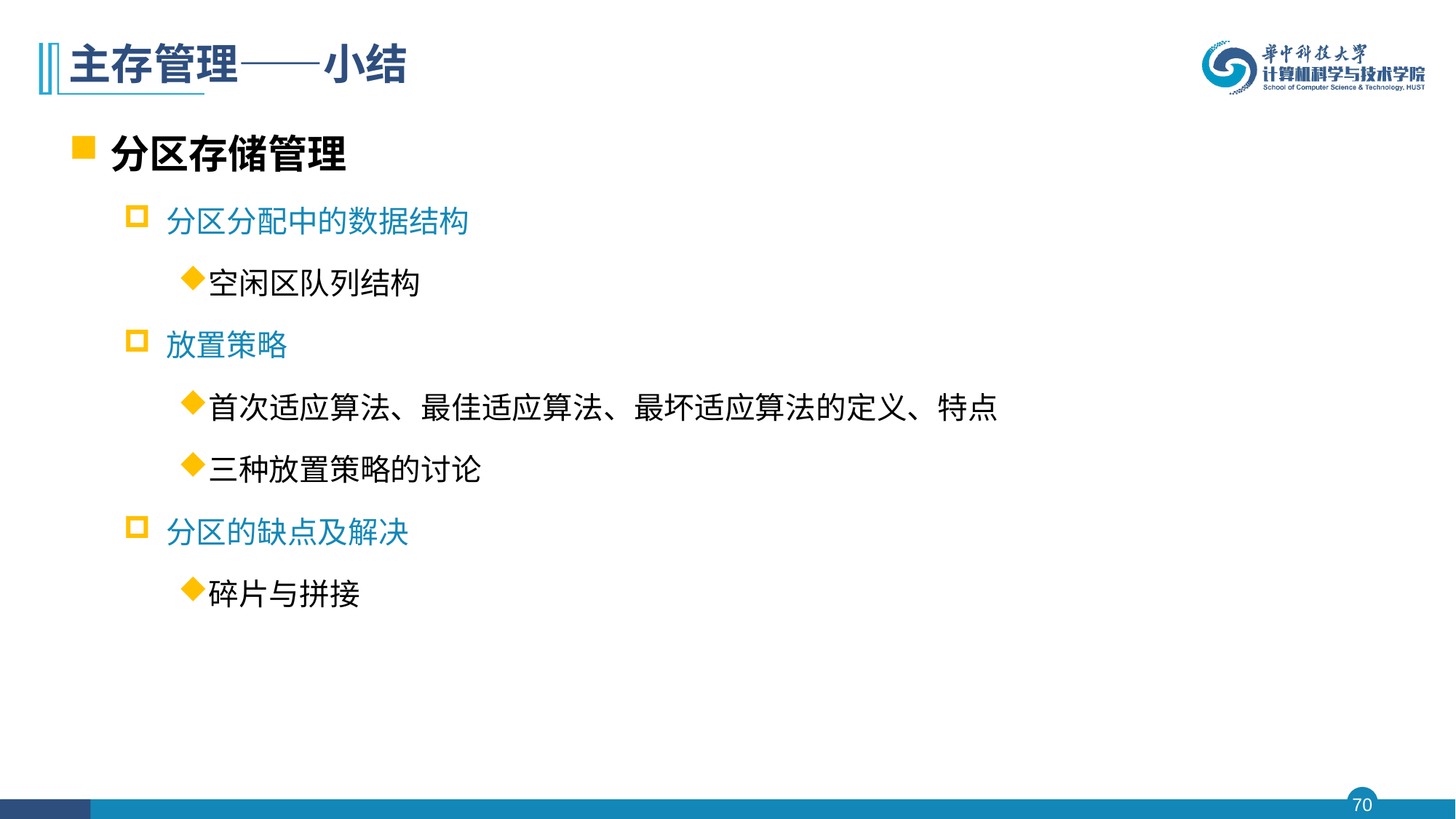

# 主存管理——小结
分区存储管理
分区分配中的数据结构
空闲区队列结构
放置策略
首次适应算法、最佳适应算法、最坏适应算法的定义、特点
三种放置策略的讨论
分区的缺点及解决
碎片与拼接